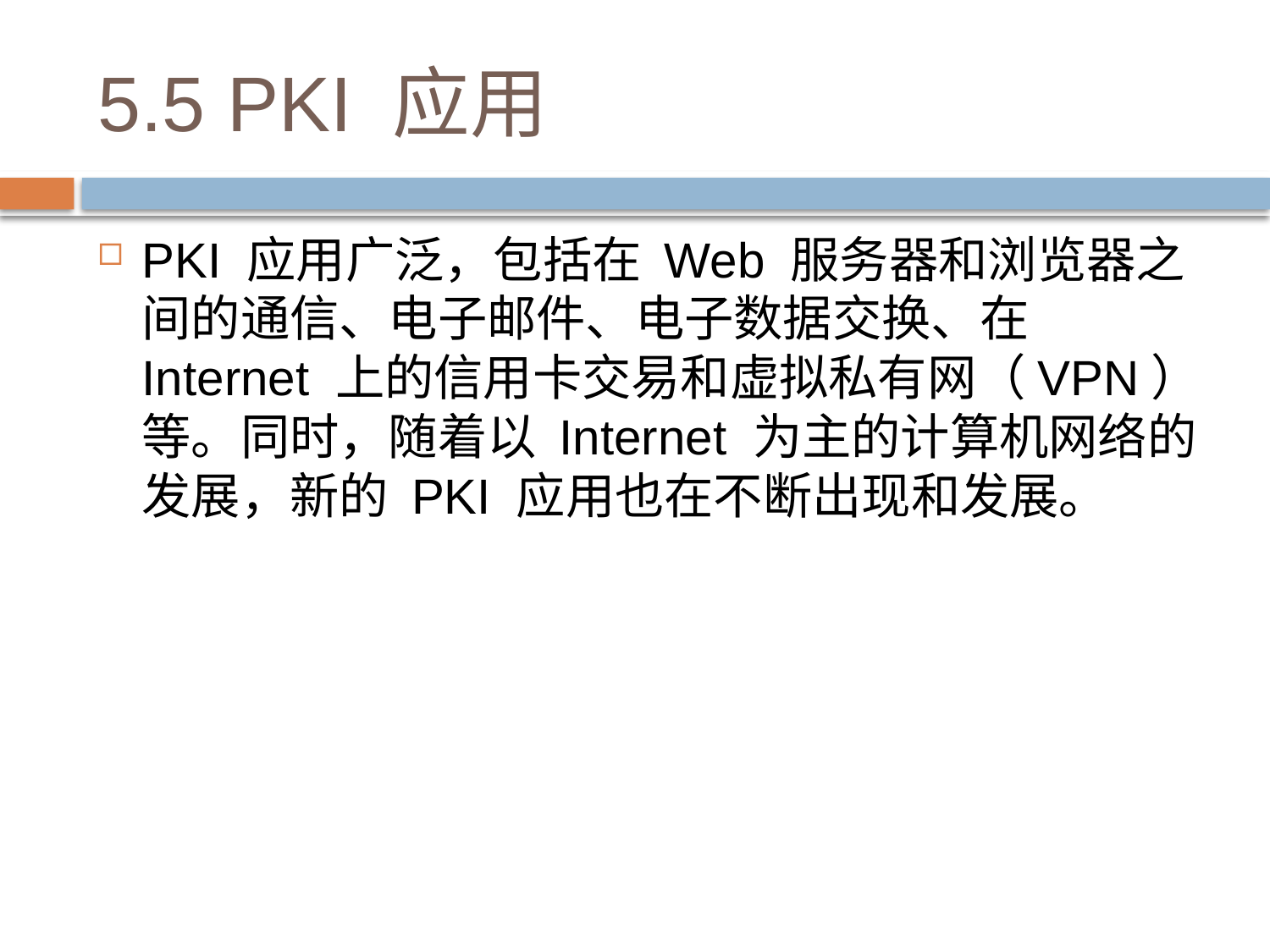

# 5.5 PKI 应用
PKI 应用广泛，包括在 Web 服务器和浏览器之间的通信、电子邮件、电子数据交换、在 Internet 上的信用卡交易和虚拟私有网（VPN）等。同时，随着以 Internet 为主的计算机网络的发展，新的 PKI 应用也在不断出现和发展。